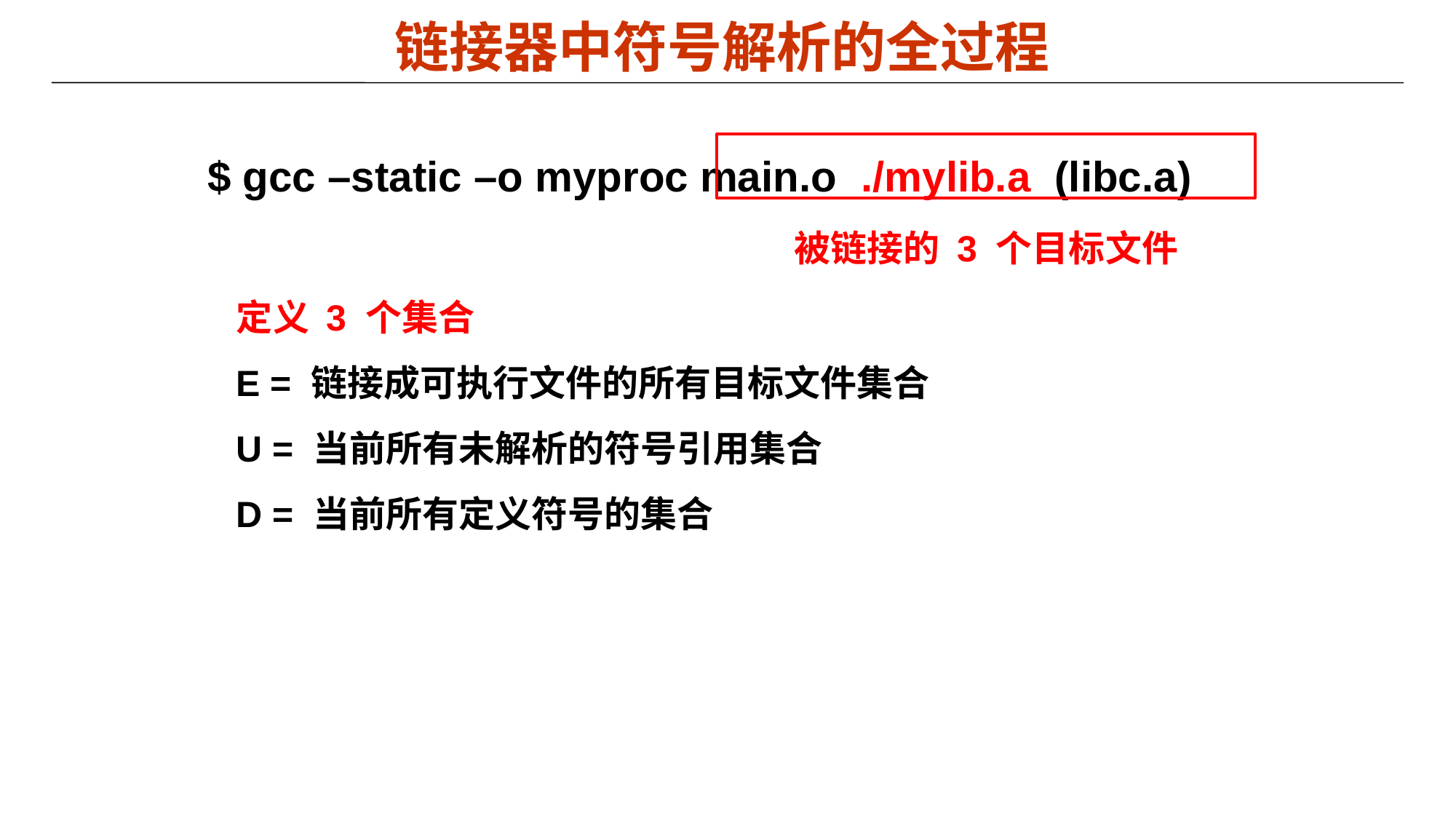

# 链接器中符号解析的全过程
$ gcc –static –o myproc main.o  ./mylib.a  (libc.a)

被链接的 3 个目标文件
定义 3 个集合
E = 链接成可执行文件的所有目标文件集合
U = 当前所有未解析的符号引用集合
D = 当前所有定义符号的集合